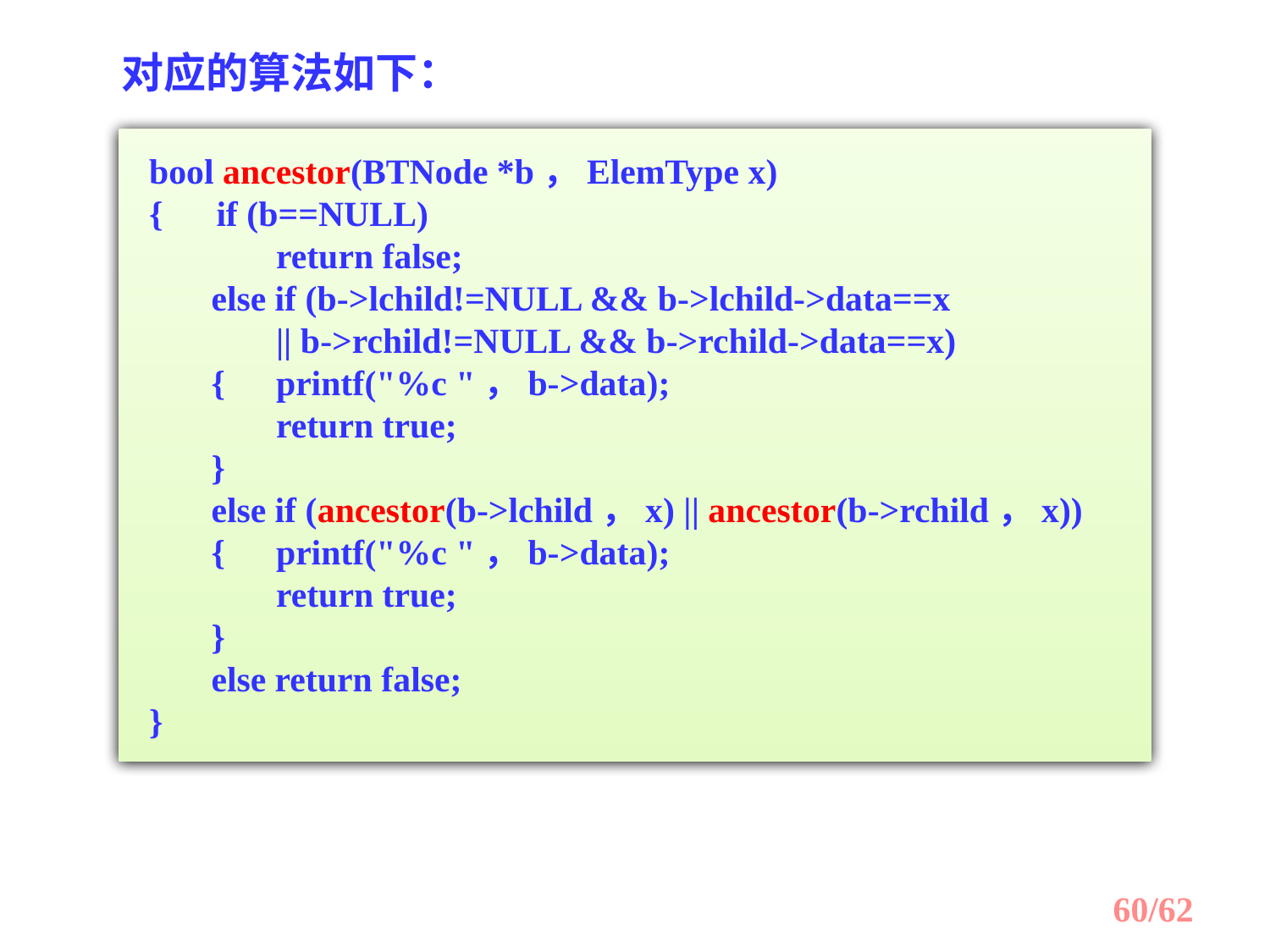

对应的算法如下：
bool ancestor(BTNode *b，ElemType x)
{      if (b==NULL)
	return false;
       else if (b->lchild!=NULL && b->lchild->data==x
	|| b->rchild!=NULL && b->rchild->data==x)
       {	printf("%c "，b->data);
	return true;
       }
       else if (ancestor(b->lchild，x) || ancestor(b->rchild，x))
       {	printf("%c "，b->data);
	return true;
       }
       else return false;
}
60/62